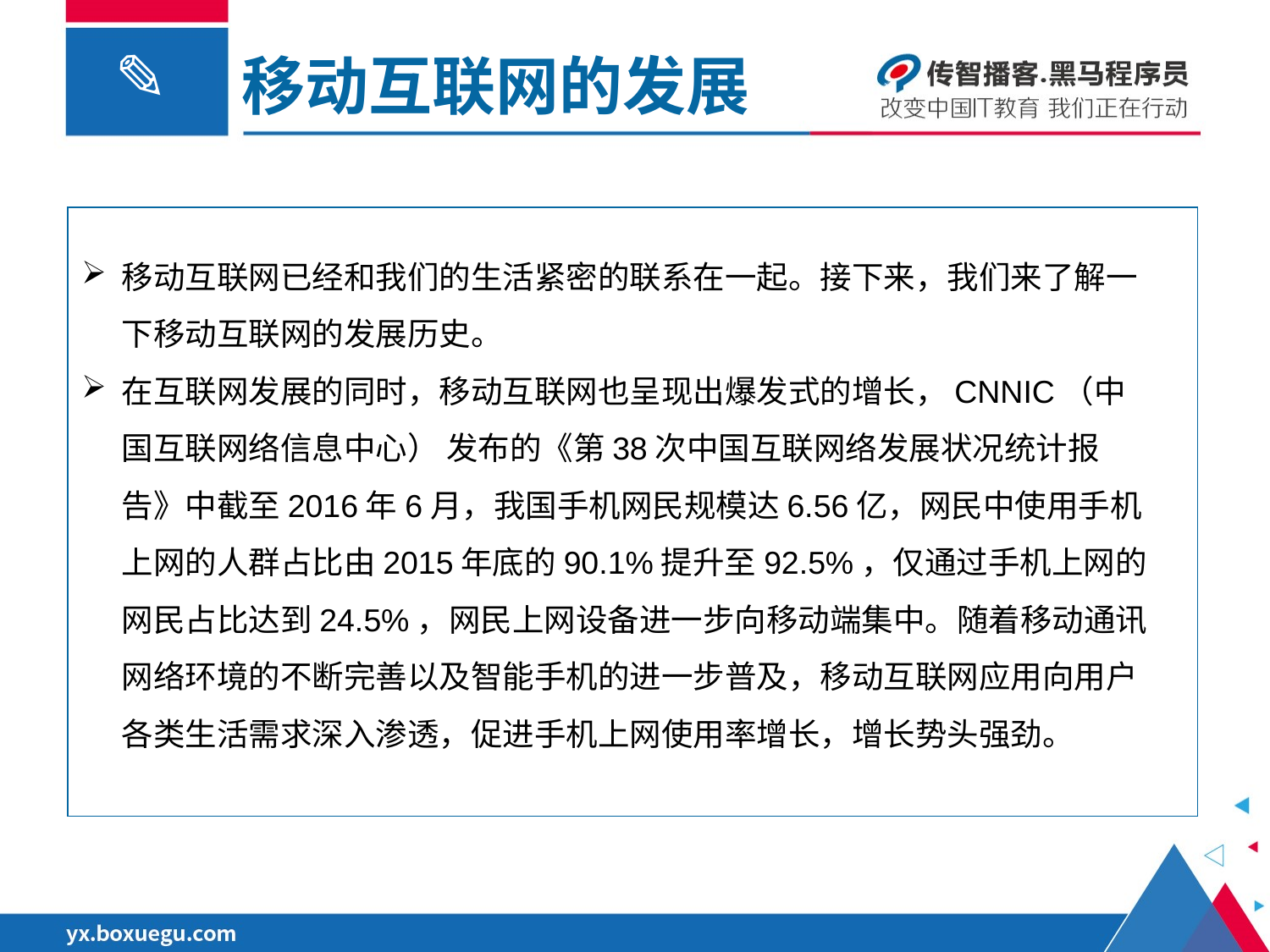

移动互联网的发展

移动互联网已经和我们的生活紧密的联系在一起。接下来，我们来了解一下移动互联网的发展历史。
在互联网发展的同时，移动互联网也呈现出爆发式的增长，CNNIC（中国互联网络信息中心） 发布的《第38次中国互联网络发展状况统计报告》中截至2016年6月，我国手机网民规模达6.56亿，网民中使用手机上网的人群占比由2015年底的90.1%提升至92.5%，仅通过手机上网的网民占比达到24.5%，网民上网设备进一步向移动端集中。随着移动通讯网络环境的不断完善以及智能手机的进一步普及，移动互联网应用向用户各类生活需求深入渗透，促进手机上网使用率增长，增长势头强劲。